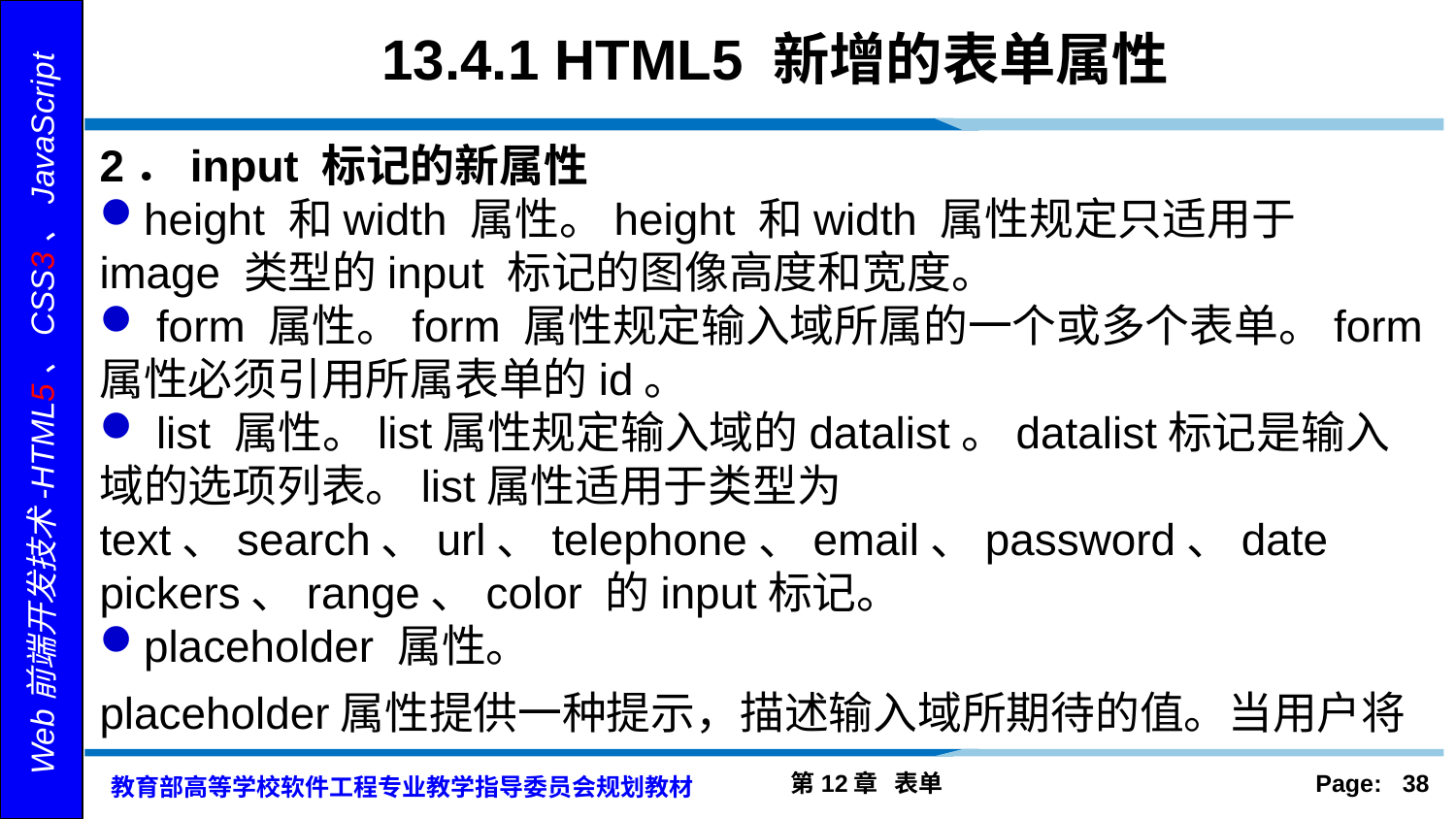

# 13.4.1 HTML5 新增的表单属性
2．input 标记的新属性
height 和width 属性。height 和width 属性规定只适用于image 类型的input 标记的图像高度和宽度。
 form 属性。form 属性规定输入域所属的一个或多个表单。form 属性必须引用所属表单的id。
 list 属性。list属性规定输入域的datalist。datalist标记是输入域的选项列表。list属性适用于类型为text、search、url、telephone、email、password、date pickers、range、color 的input标记。
placeholder 属性。
placeholder属性提供一种提示，描述输入域所期待的值。当用户将